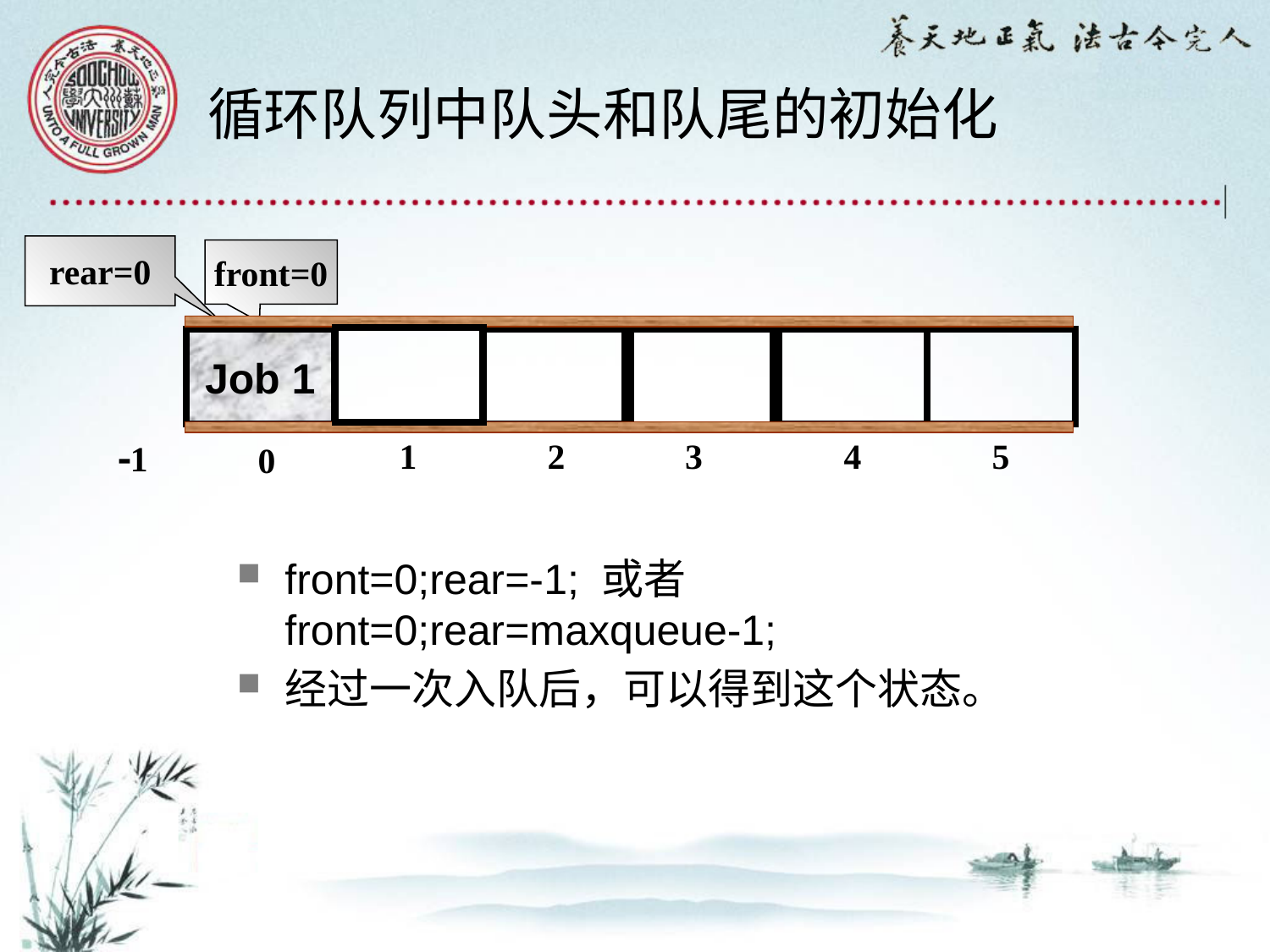

循环队列中队头和队尾的初始化
rear=0
front=0

Job 1

1
2
3
4
5
−1
0
front=0;rear=-1; 或者front=0;rear=maxqueue-1;
经过一次入队后，可以得到这个状态。